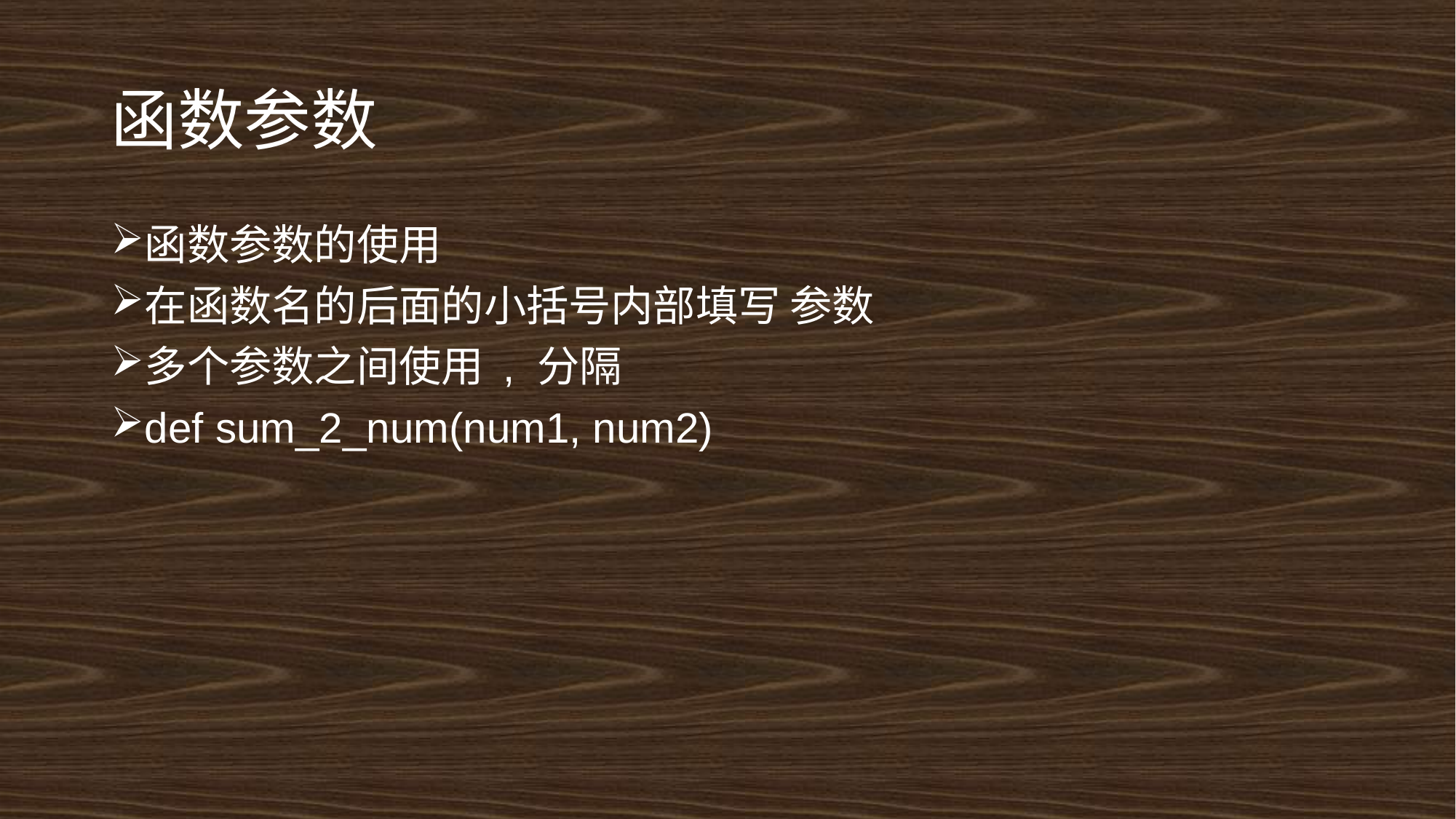

# 函数参数
函数参数的使用
在函数名的后面的小括号内部填写 参数
多个参数之间使用 , 分隔
def sum_2_num(num1, num2)